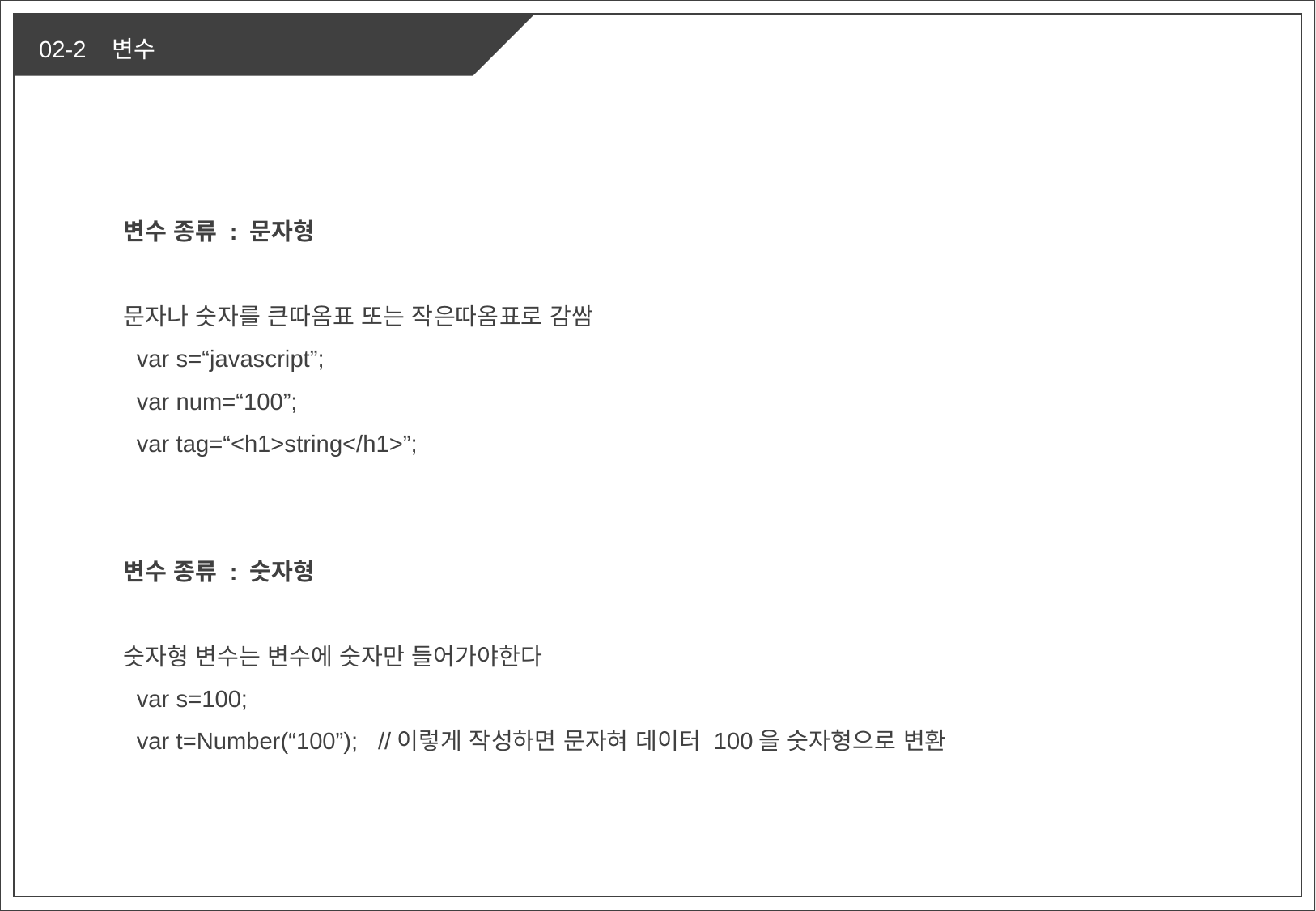

변수 종류 : 문자형

문자나 숫자를 큰따옴표 또는 작은따옴표로 감쌈
  var s=“javascript”;
  var num=“100”;
  var tag=“<h1>string</h1>”;

변수 종류 : 숫자형

숫자형 변수는 변수에 숫자만 들어가야한다
  var s=100;
  var t=Number(“100”);   //이렇게 작성하면 문자혀 데이터 100을 숫자형으로 변환